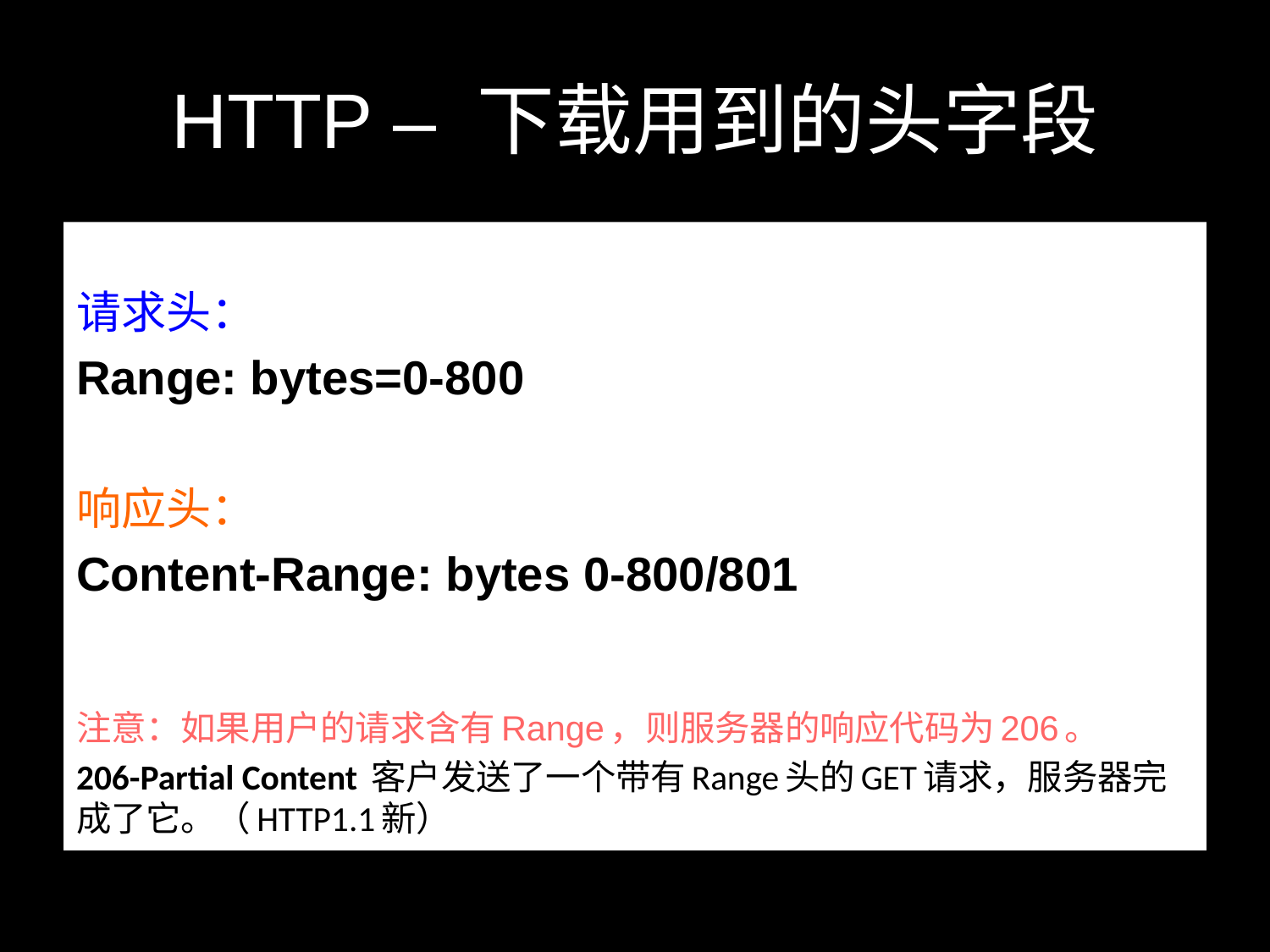

# HTTP – 下载用到的头字段

请求头：
Range: bytes=0-800

响应头：
Content-Range: bytes 0-800/801

注意：如果用户的请求含有Range，则服务器的响应代码为206。
206-Partial Content 客户发送了一个带有Range头的GET请求，服务器完成了它。（HTTP1.1新）